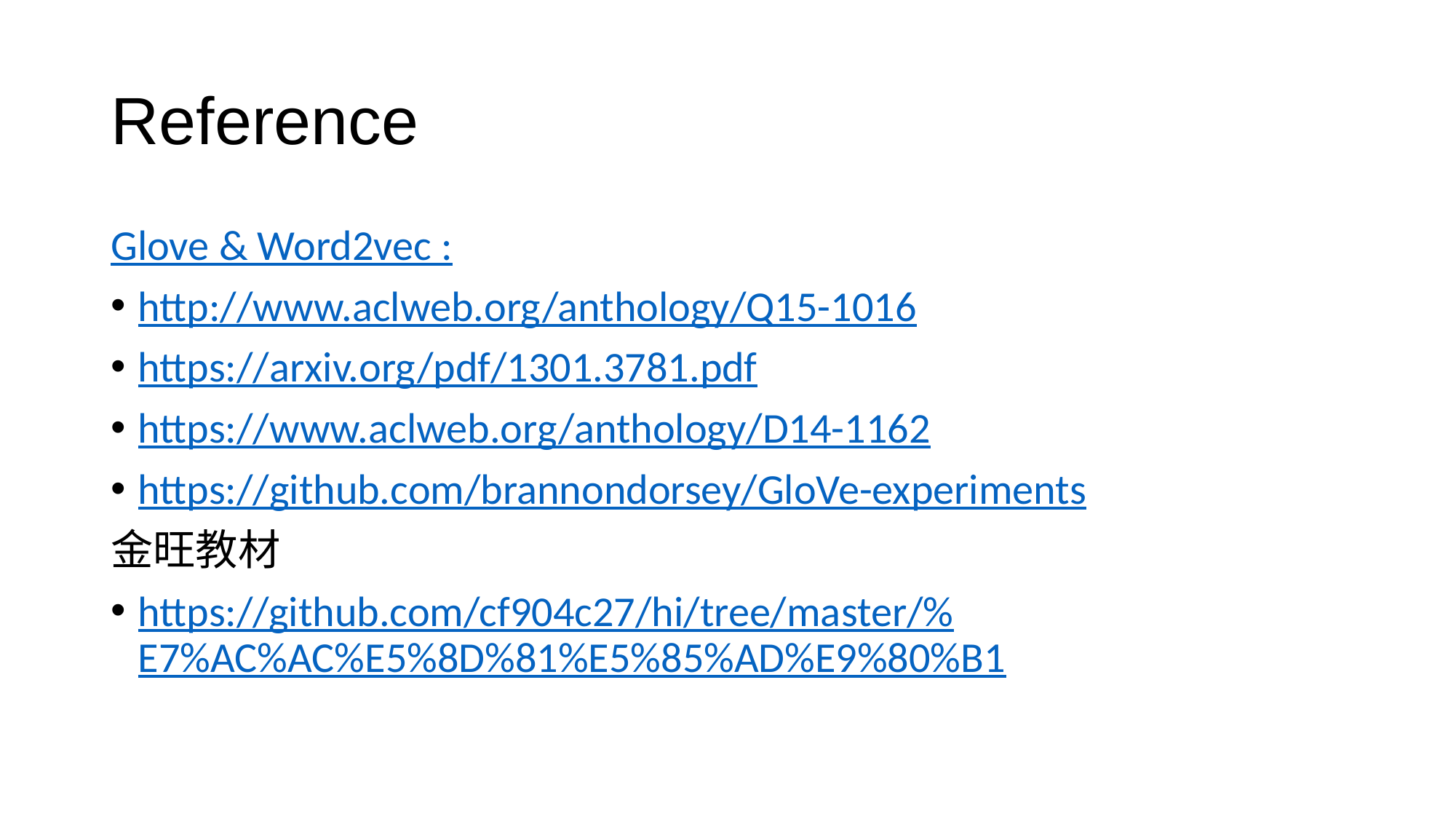

# Reference
Glove & Word2vec :
http://www.aclweb.org/anthology/Q15-1016
https://arxiv.org/pdf/1301.3781.pdf
https://www.aclweb.org/anthology/D14-1162
https://github.com/brannondorsey/GloVe-experiments
金旺教材
https://github.com/cf904c27/hi/tree/master/%E7%AC%AC%E5%8D%81%E5%85%AD%E9%80%B1